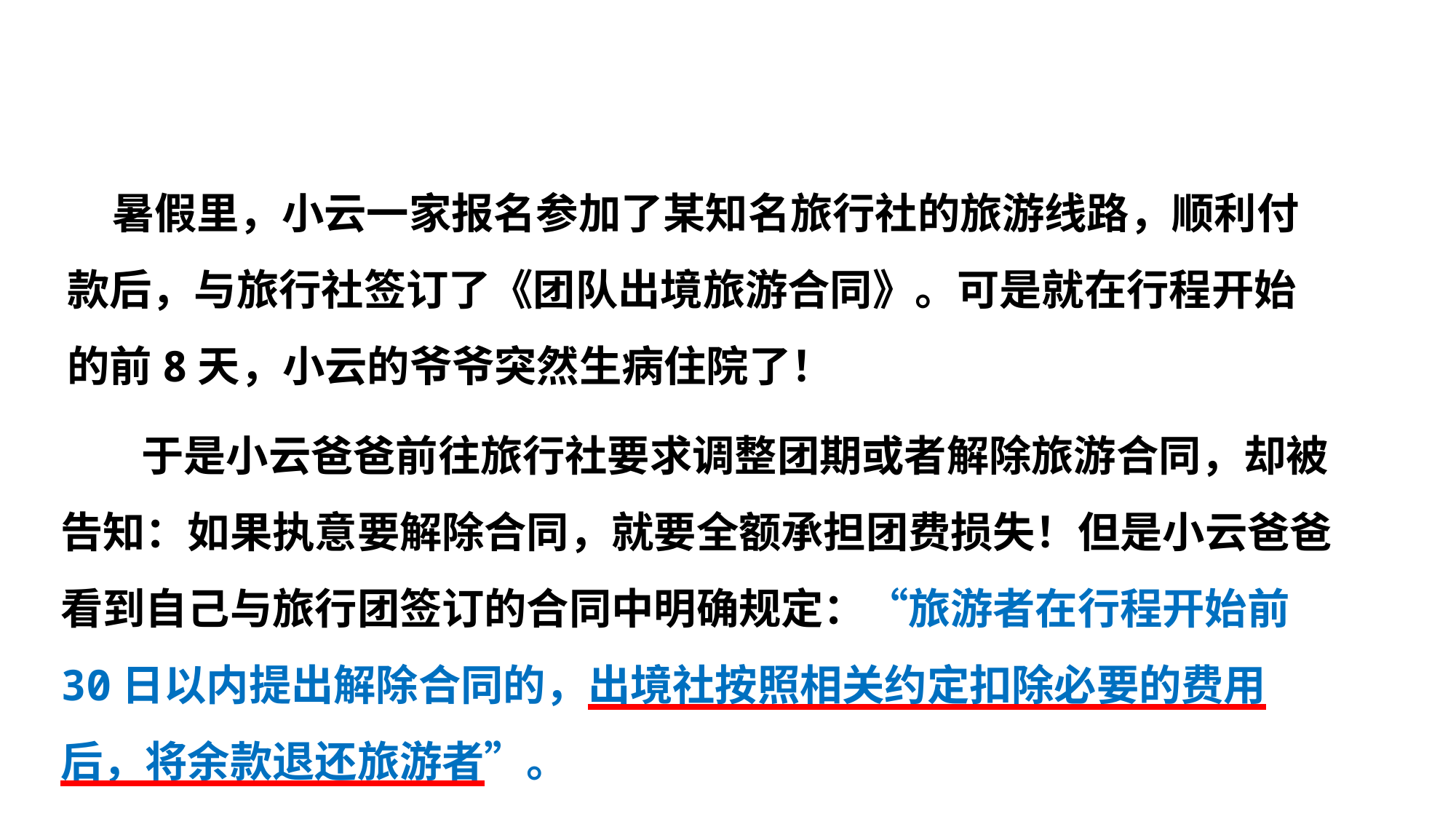

暑假里，小云一家报名参加了某知名旅行社的旅游线路，顺利付款后，与旅行社签订了《团队出境旅游合同》。可是就在行程开始的前8天，小云的爷爷突然生病住院了！
        于是小云爸爸前往旅行社要求调整团期或者解除旅游合同，却被告知：如果执意要解除合同，就要全额承担团费损失！但是小云爸爸看到自己与旅行团签订的合同中明确规定：“旅游者在行程开始前30日以内提出解除合同的，出境社按照相关约定扣除必要的费用后，将余款退还旅游者”。